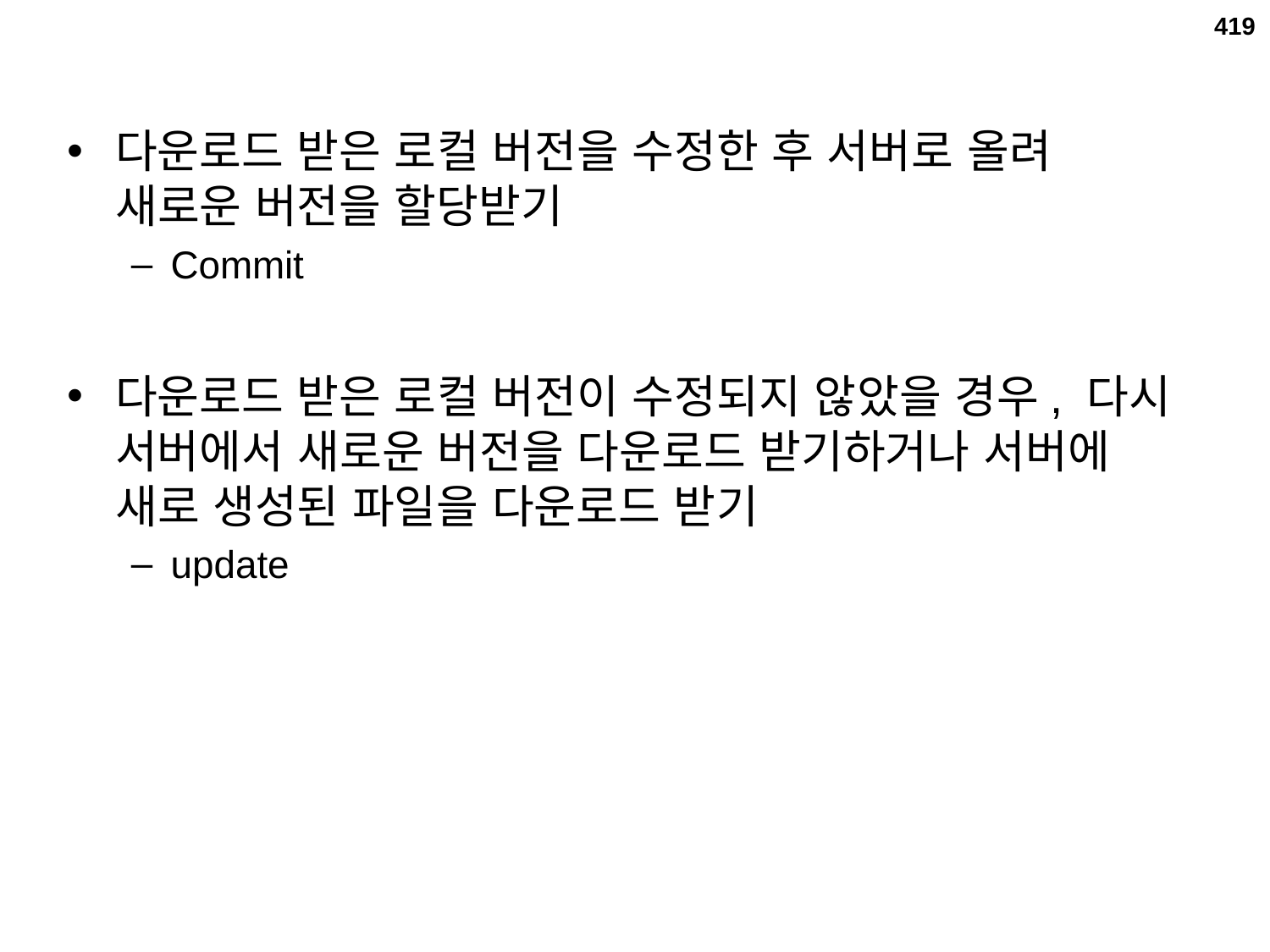

419
다운로드 받은 로컬 버전을 수정한 후 서버로 올려 새로운 버전을 할당받기
Commit

다운로드 받은 로컬 버전이 수정되지 않았을 경우, 다시 서버에서 새로운 버전을 다운로드 받기하거나 서버에 새로 생성된 파일을 다운로드 받기
update